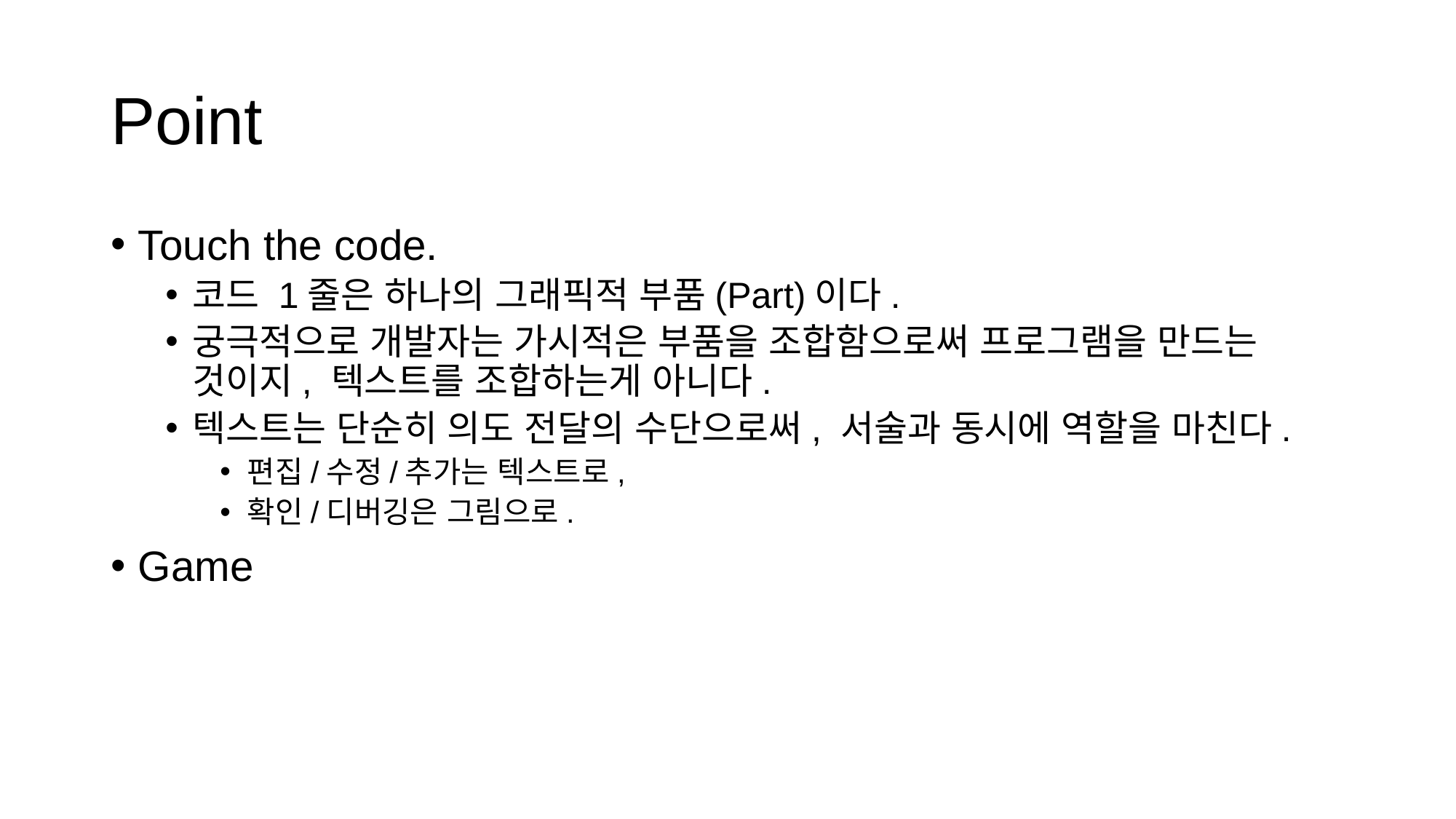

# Point
Touch the code.
코드 1줄은 하나의 그래픽적 부품(Part)이다.
궁극적으로 개발자는 가시적은 부품을 조합함으로써 프로그램을 만드는 것이지, 텍스트를 조합하는게 아니다.
텍스트는 단순히 의도 전달의 수단으로써, 서술과 동시에 역할을 마친다.
편집/수정/추가는 텍스트로,
확인/디버깅은 그림으로.
Game